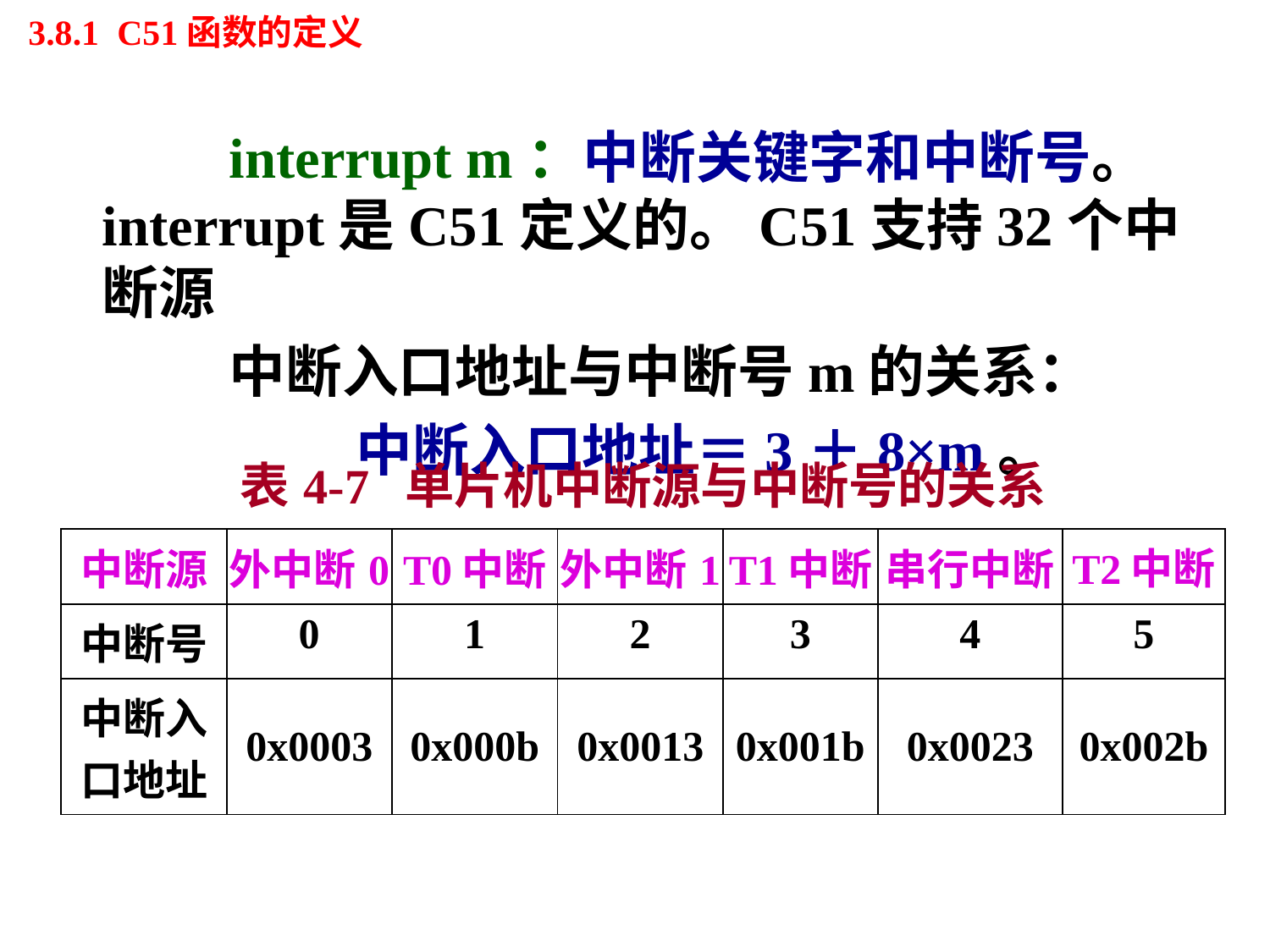

# 3.8.1  C51函数的定义
		interrupt m：中断关键字和中断号。 interrupt是C51定义的。C51支持32个中断源
		中断入口地址与中断号m的关系：
			中断入口地址＝3＋8×m。
| 表4-7 单片机中断源与中断号的关系 |  |  |  |  |  |  |
| --- | --- | --- | --- | --- | --- | --- |
| 中断源 | 外中断0 | T0中断 | 外中断1 | T1中断 | 串行中断 | T2中断 |
| 中断号 | 0 | 1 | 2 | 3 | 4 | 5 |
| 中断入 口地址 | 0x0003 | 0x000b | 0x0013 | 0x001b | 0x0023 | 0x002b |